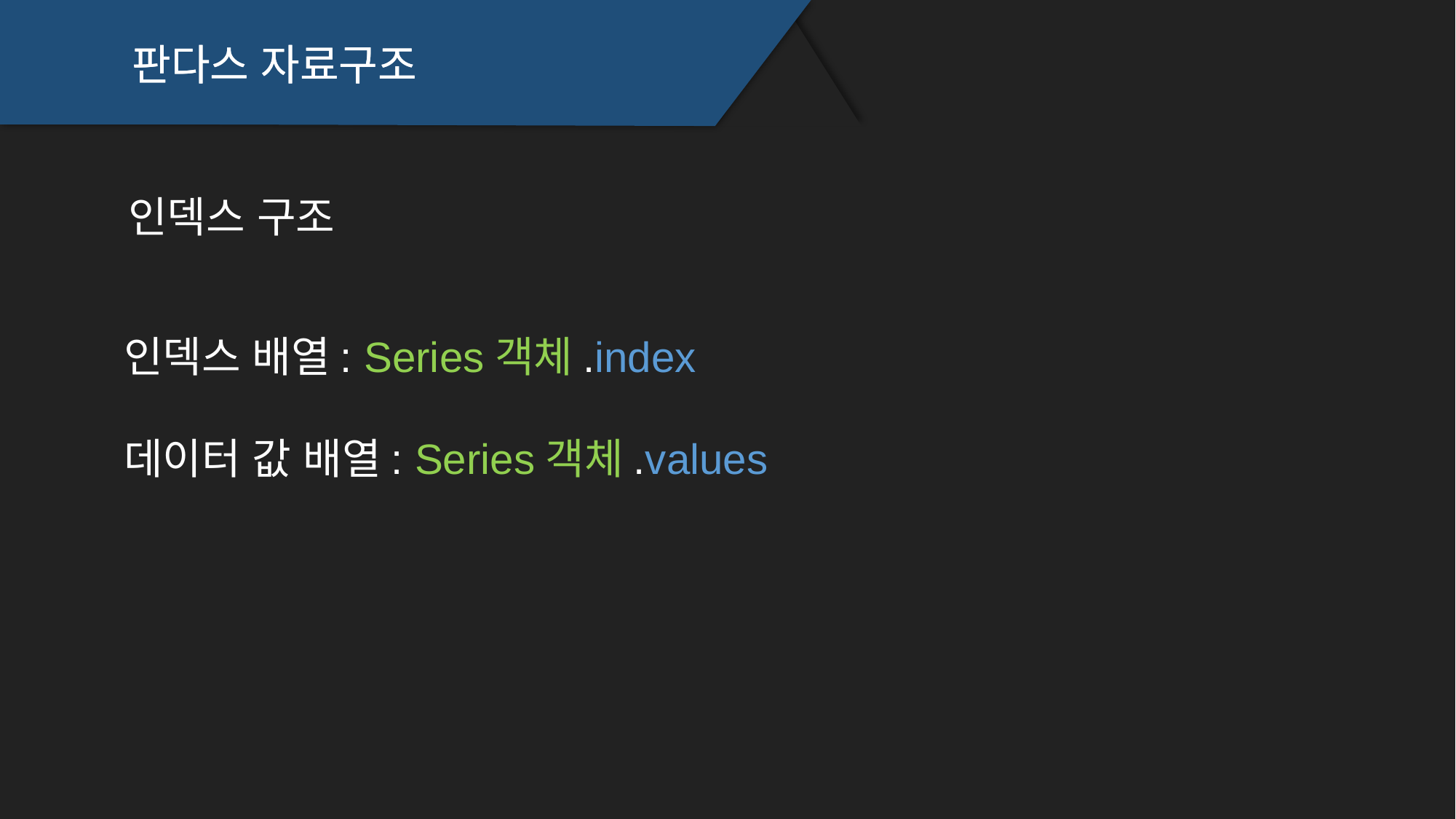

판다스 자료구조
판다스 자료구조
인덱스 구조
인덱스 배열: Series객체.index

데이터 값 배열: Series객체.values